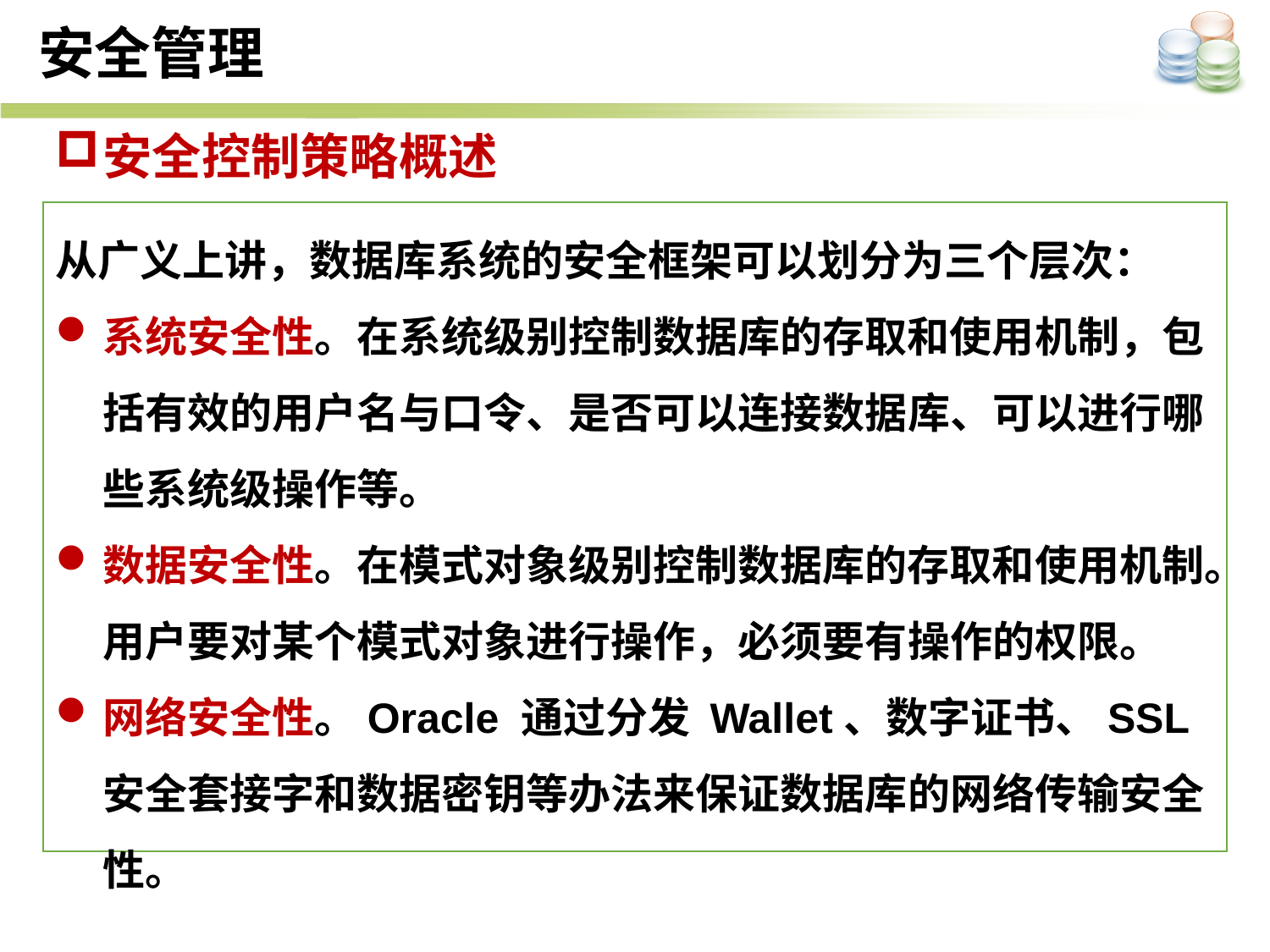

安全管理
安全控制策略概述
从广义上讲，数据库系统的安全框架可以划分为三个层次：
系统安全性。在系统级别控制数据库的存取和使用机制，包括有效的用户名与口令、是否可以连接数据库、可以进行哪些系统级操作等。
数据安全性。在模式对象级别控制数据库的存取和使用机制。用户要对某个模式对象进行操作，必须要有操作的权限。
网络安全性。Oracle 通过分发 Wallet、数字证书、SSL 安全套接字和数据密钥等办法来保证数据库的网络传输安全性。
4